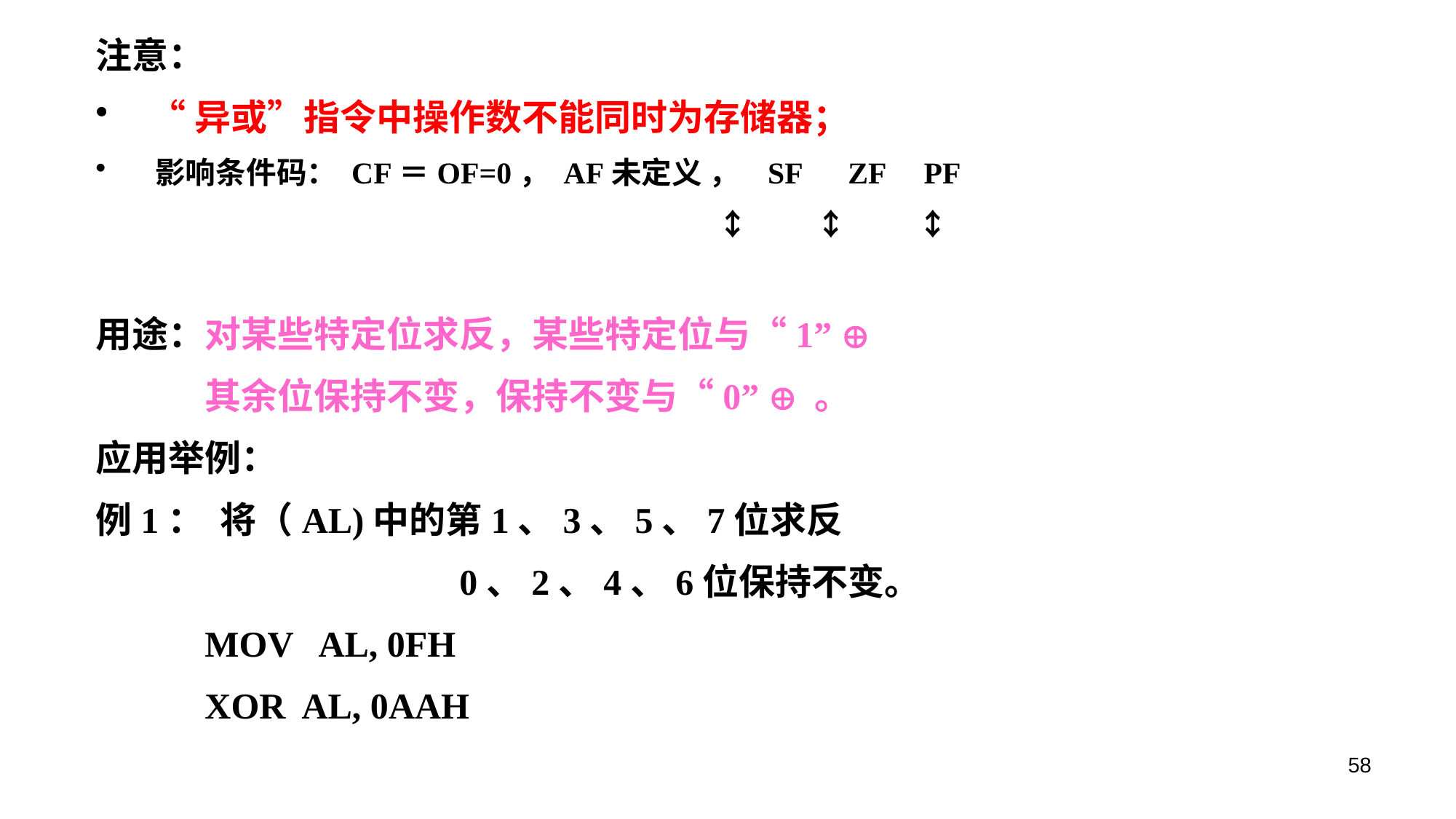

注意：
     “异或”指令中操作数不能同时为存储器；
      影响条件码： CF＝OF=0， AF未定义 ，   SF      ZF     PF
					           ↕　　↕  　    ↕

用途：对某些特定位求反，某些特定位与“1” ⊕
	其余位保持不变，保持不变与“0” ⊕ 。
应用举例：
例1：  将（AL)中的第1、3、5、7位求反
			    0、2、4、6位保持不变。
	MOV   AL, 0FH
	XOR  AL, 0AAH
58